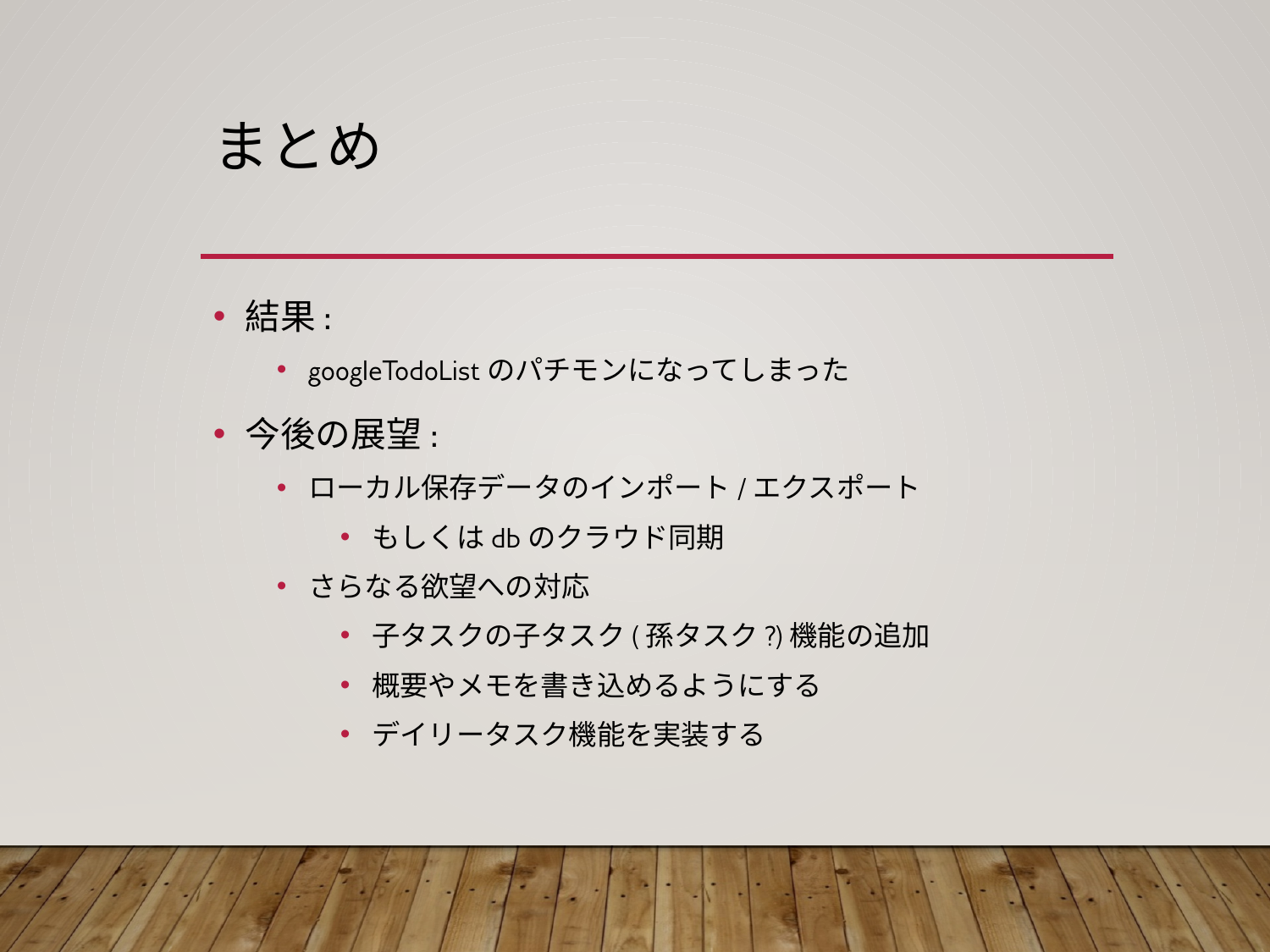

# まとめ
結果:
googleTodoListのパチモンになってしまった
今後の展望:
ローカル保存データのインポート/エクスポート
もしくはdbのクラウド同期
さらなる欲望への対応
子タスクの子タスク(孫タスク?)機能の追加
概要やメモを書き込めるようにする
デイリータスク機能を実装する